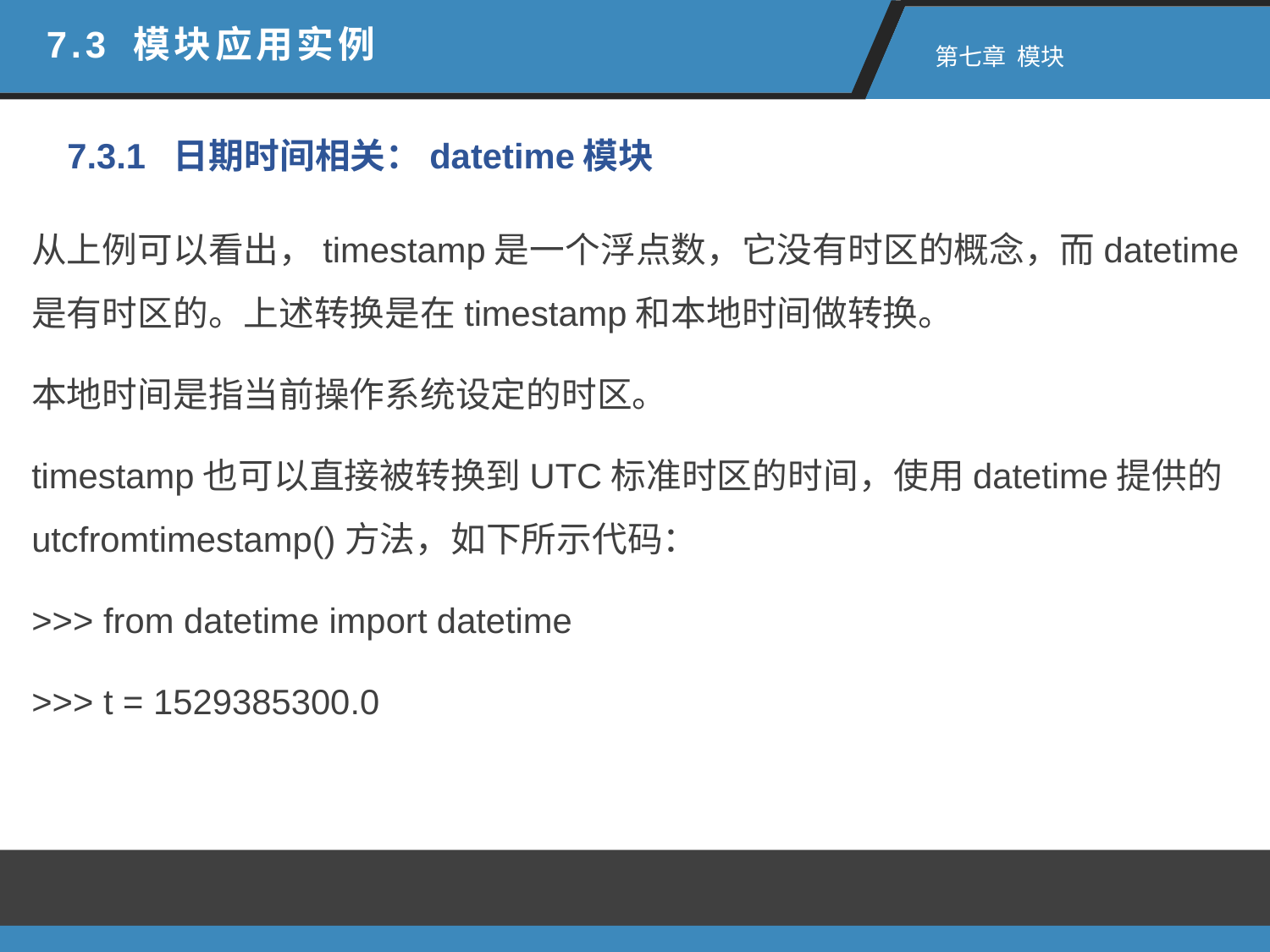

7.3 模块应用实例
  第七章  模块
7.3.1  日期时间相关：datetime模块
从上例可以看出，timestamp是一个浮点数，它没有时区的概念，而datetime是有时区的。上述转换是在timestamp和本地时间做转换。
本地时间是指当前操作系统设定的时区。
timestamp也可以直接被转换到UTC标准时区的时间，使用datetime提供的utcfromtimestamp()方法，如下所示代码：
>>> from datetime import datetime
>>> t = 1529385300.0